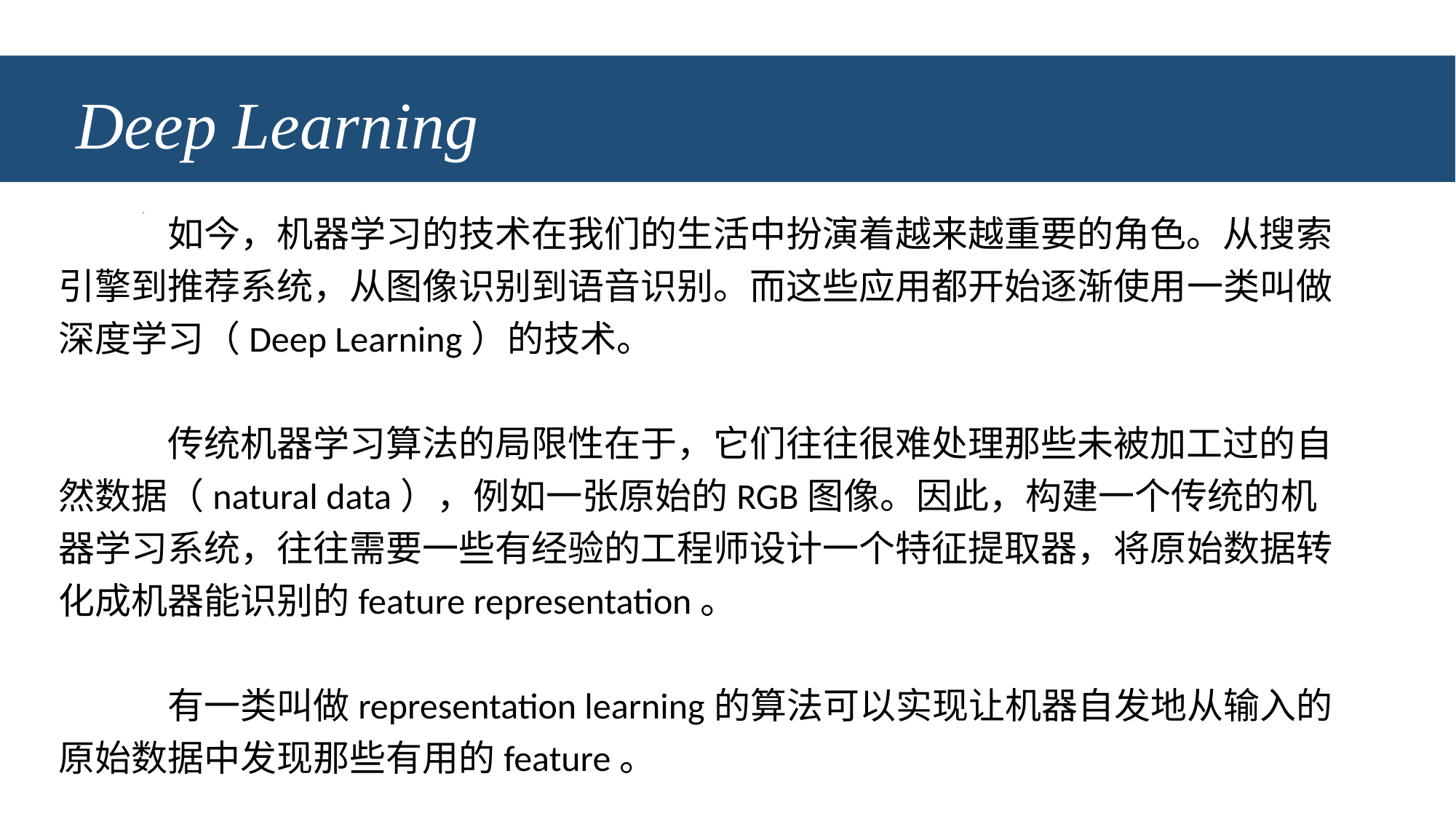

# Deep Learning

	如今，机器学习的技术在我们的生活中扮演着越来越重要的角色。从搜索引擎到推荐系统，从图像识别到语音识别。而这些应用都开始逐渐使用一类叫做深度学习（Deep Learning）的技术。

	传统机器学习算法的局限性在于，它们往往很难处理那些未被加工过的自然数据（natural data），例如一张原始的RGB图像。因此，构建一个传统的机器学习系统，往往需要一些有经验的工程师设计一个特征提取器，将原始数据转化成机器能识别的feature representation。

	有一类叫做representation learning的算法可以实现让机器自发地从输入的原始数据中发现那些有用的feature。
：
是：